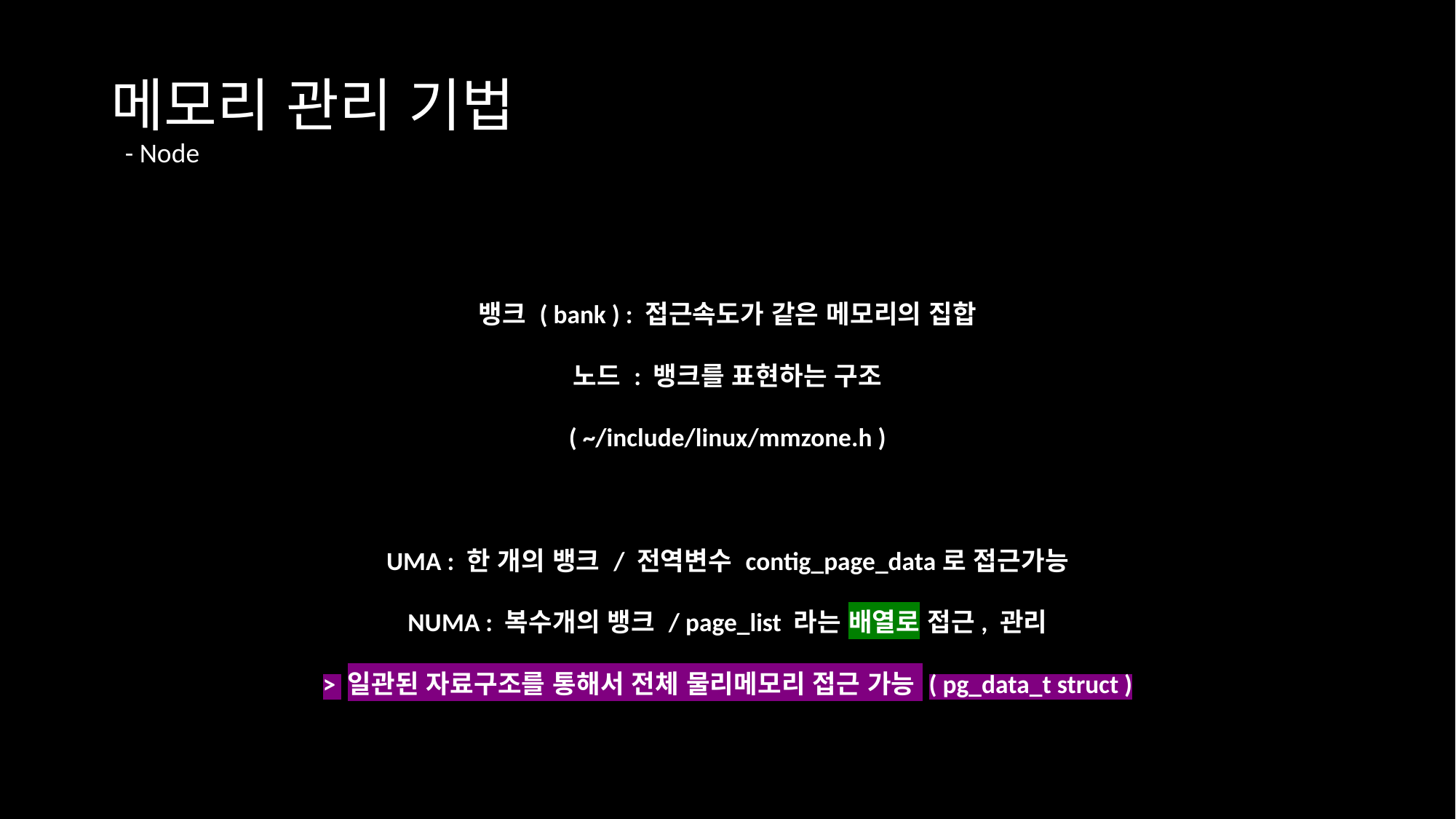

# 메모리 관리 기법 - Node
뱅크 ( bank ) : 접근속도가 같은 메모리의 집합
노드 : 뱅크를 표현하는 구조
( ~/include/linux/mmzone.h )

UMA : 한 개의 뱅크 / 전역변수 contig_page_data로 접근가능
NUMA : 복수개의 뱅크 / page_list 라는 배열로 접근, 관리
> 일관된 자료구조를 통해서 전체 물리메모리 접근 가능 ( pg_data_t struct )